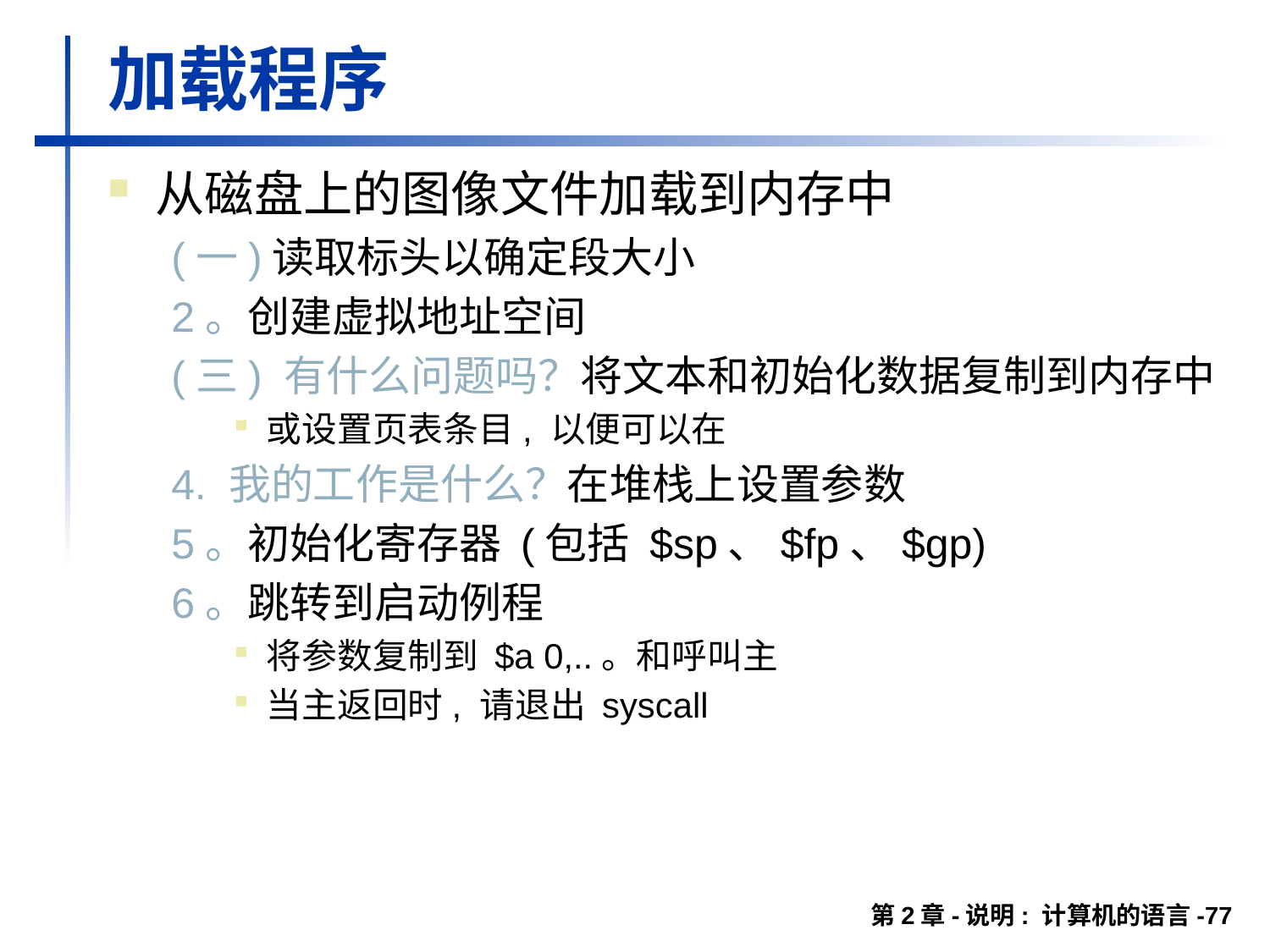

# 加载程序
从磁盘上的图像文件加载到内存中
(一)读取标头以确定段大小
2。创建虚拟地址空间
(三) 有什么问题吗？将文本和初始化数据复制到内存中
或设置页表条目, 以便可以在
4. 我的工作是什么？在堆栈上设置参数
5。初始化寄存器 (包括 $sp、$fp、$gp)
6。跳转到启动例程
将参数复制到 $a 0,..。和呼叫主
当主返回时, 请退出 syscall
第2章-说明: 计算机的语言-77